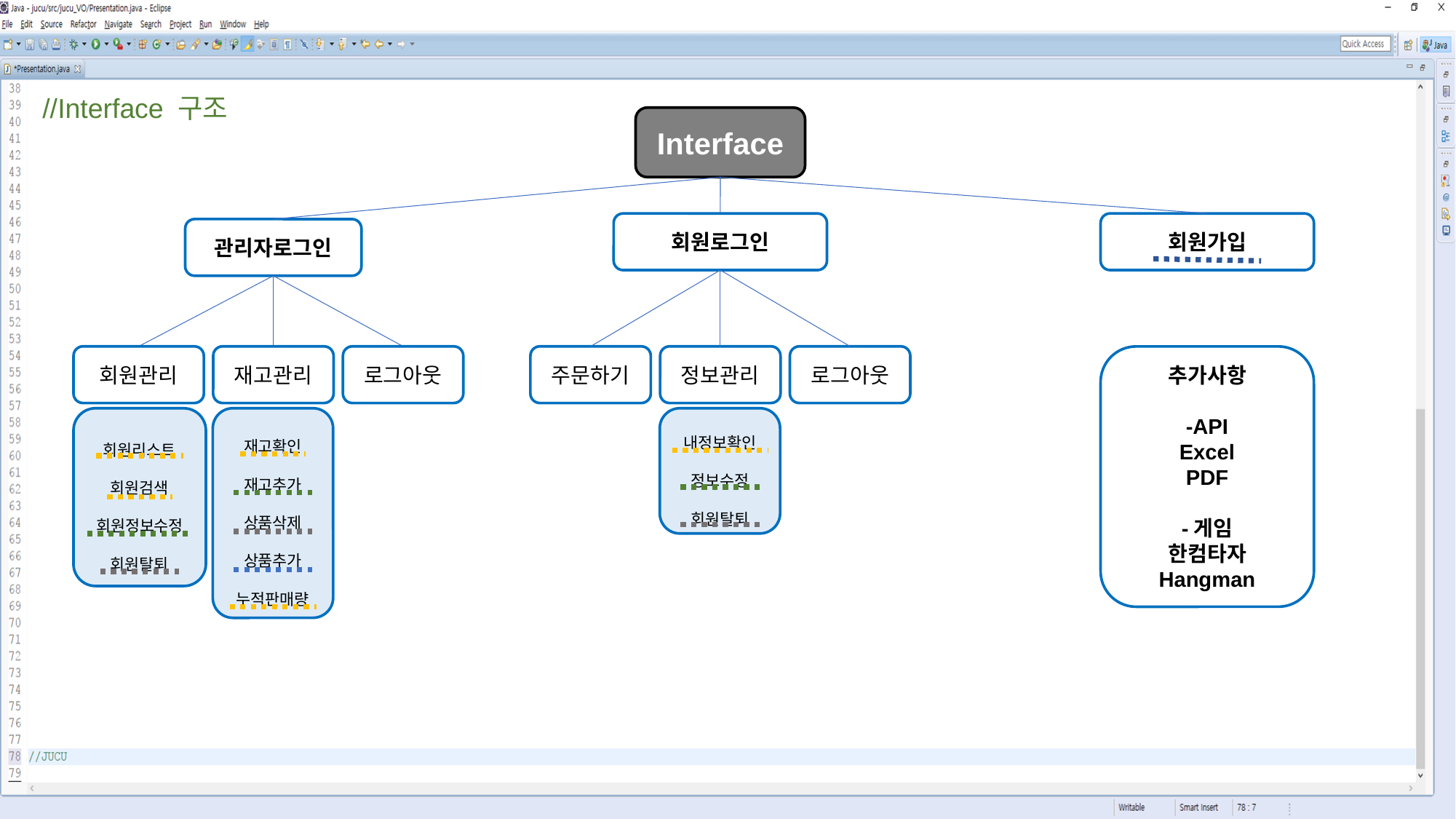

//Interface 구조
Interface
회원로그인
회원가입
관리자로그인
회원관리
재고관리
로그아웃
주문하기
정보관리
로그아웃
추가사항

-API
Excel
PDF

-게임
한컴타자
Hangman
회원리스트
회원검색
회원정보수정
회원탈퇴
재고확인
재고추가
상품삭제
상품추가
누적판매량
내정보확인
정보수정
회원탈퇴